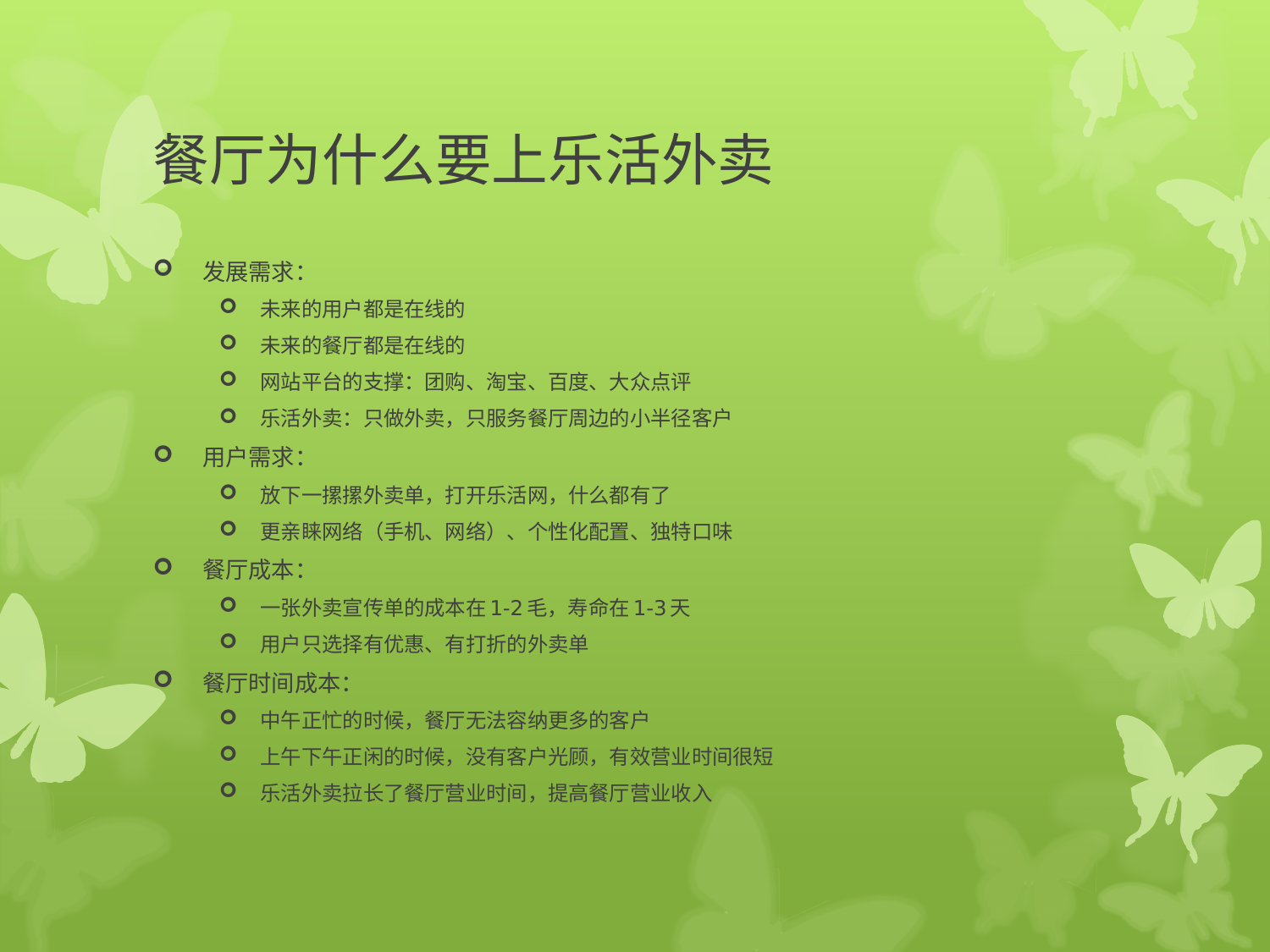

# 餐厅为什么要上乐活外卖
发展需求：
未来的用户都是在线的
未来的餐厅都是在线的
网站平台的支撑：团购、淘宝、百度、大众点评
乐活外卖：只做外卖，只服务餐厅周边的小半径客户
用户需求：
放下一摞摞外卖单，打开乐活网，什么都有了
更亲睐网络（手机、网络）、个性化配置、独特口味
餐厅成本：
一张外卖宣传单的成本在1-2毛，寿命在1-3天
用户只选择有优惠、有打折的外卖单
餐厅时间成本：
中午正忙的时候，餐厅无法容纳更多的客户
上午下午正闲的时候，没有客户光顾，有效营业时间很短
乐活外卖拉长了餐厅营业时间，提高餐厅营业收入